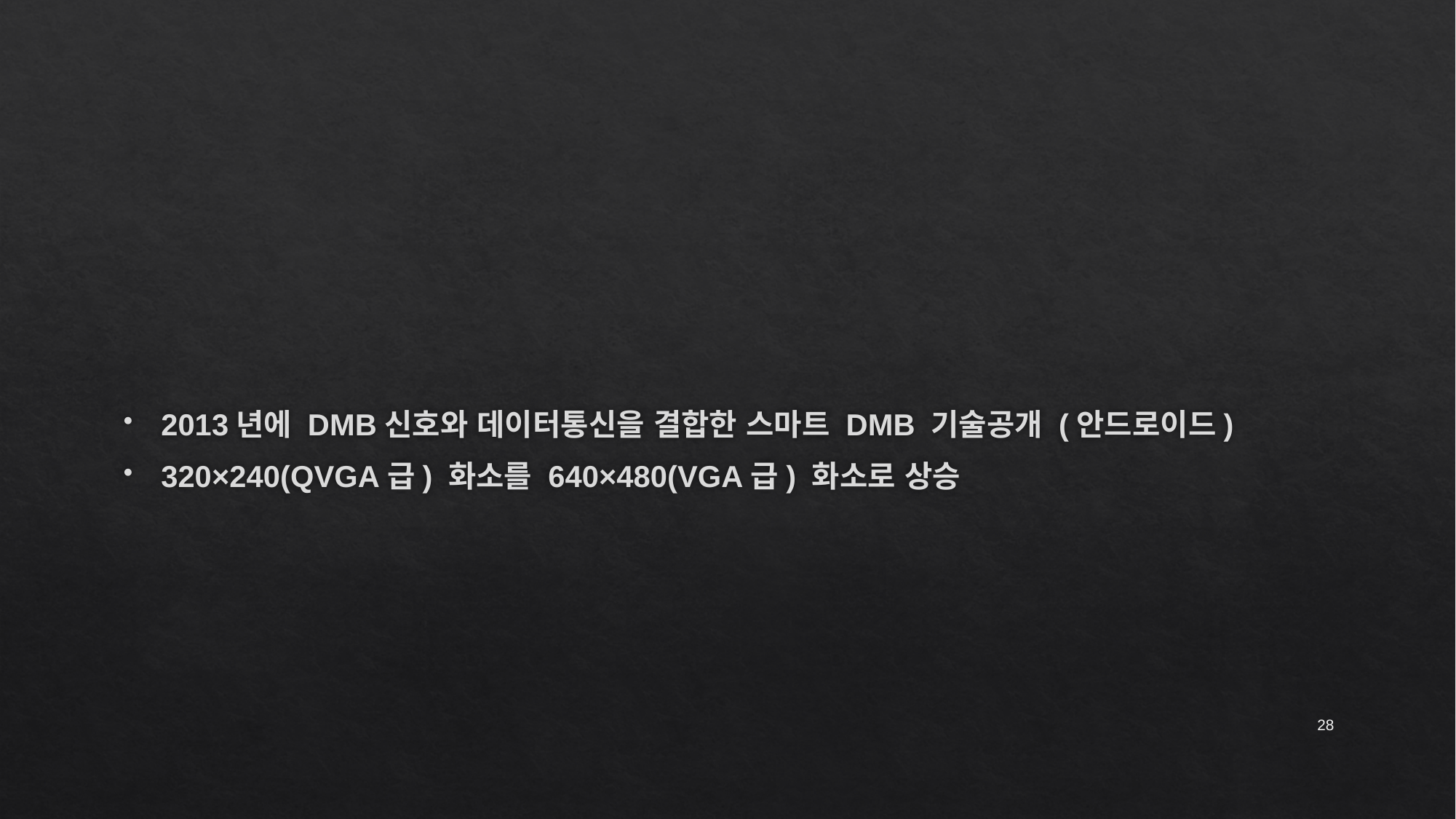

2013년에 DMB신호와 데이터통신을 결합한 스마트 DMB 기술공개 (안드로이드)
320×240(QVGA급) 화소를 640×480(VGA급) 화소로 상승
28